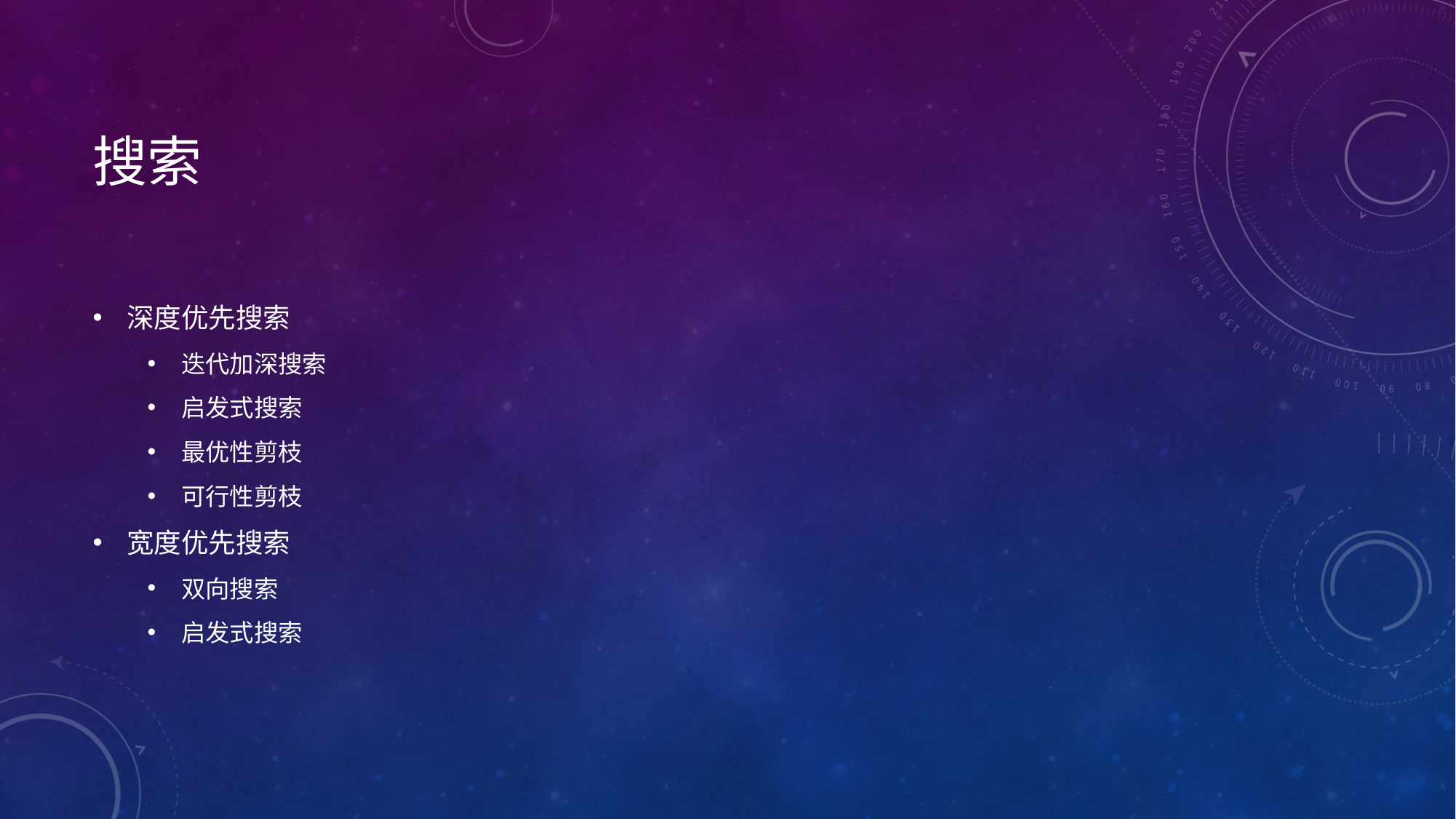

# 搜索
深度优先搜索
迭代加深搜索
启发式搜索
最优性剪枝
可行性剪枝
宽度优先搜索
双向搜索
启发式搜索